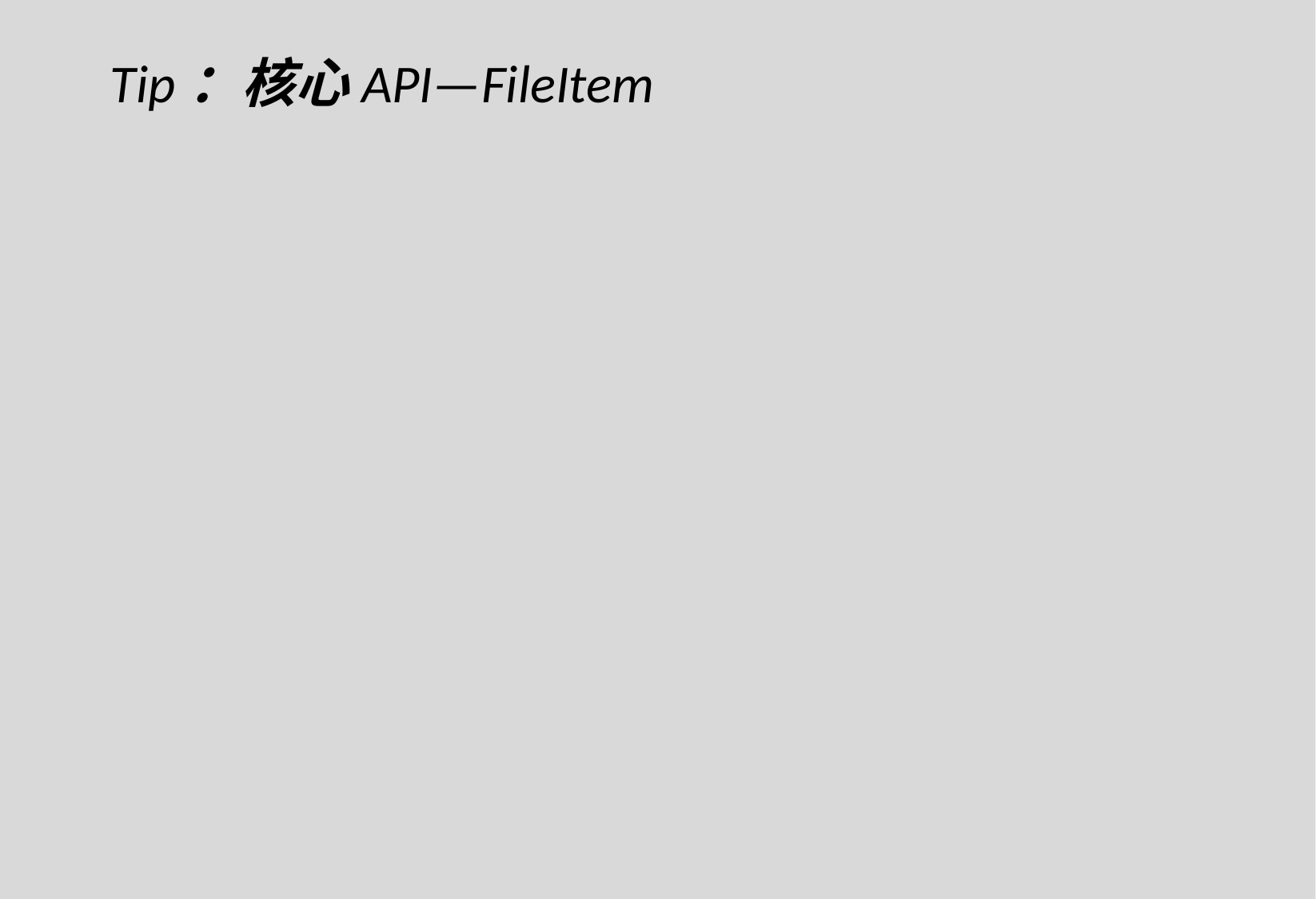

# Tip：核心API—FileItem
FileItem 用来表示文件上传表单中的一个上传文件对象或者普通表单对象
boolean  isFormField() 判断FileItem是一个文件上传对象还是普通表单对象
如果判断是一个普通表单对象
String   getFieldName()  获得普通表单对象的name属性
String  getString(String encoding) 获得普通表单对象的value属性
如果判断是一个文件上传对象
String  getName() 获得上传文件的文件名（有些浏览器会携带客户端路径）
InputStream getInputStream()  获得上传文件的输入流
delete()  在关闭FileItem输入流后，删除临时文件